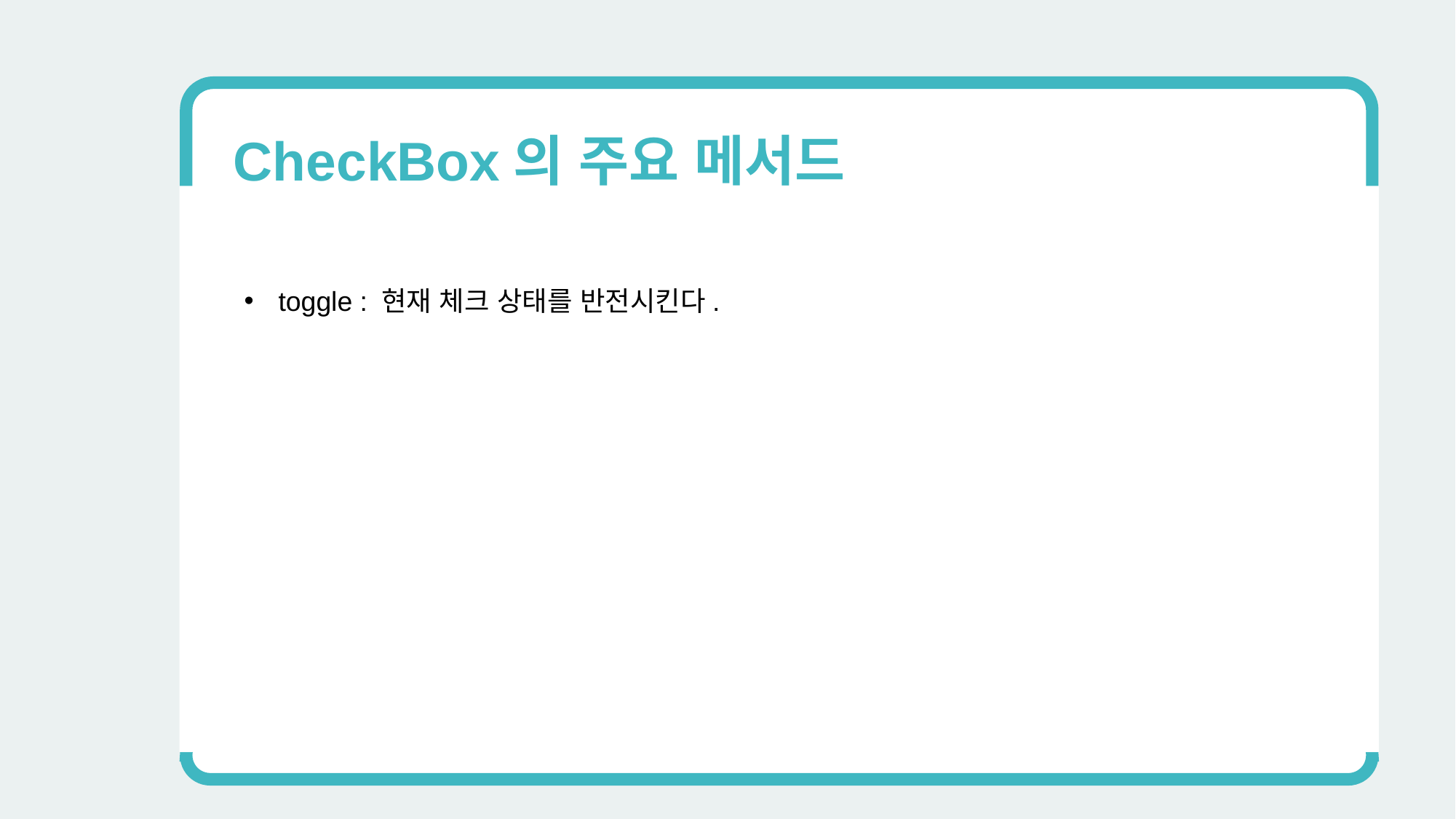

CheckBox의 주요 메서드

toggle : 현재 체크 상태를 반전시킨다.